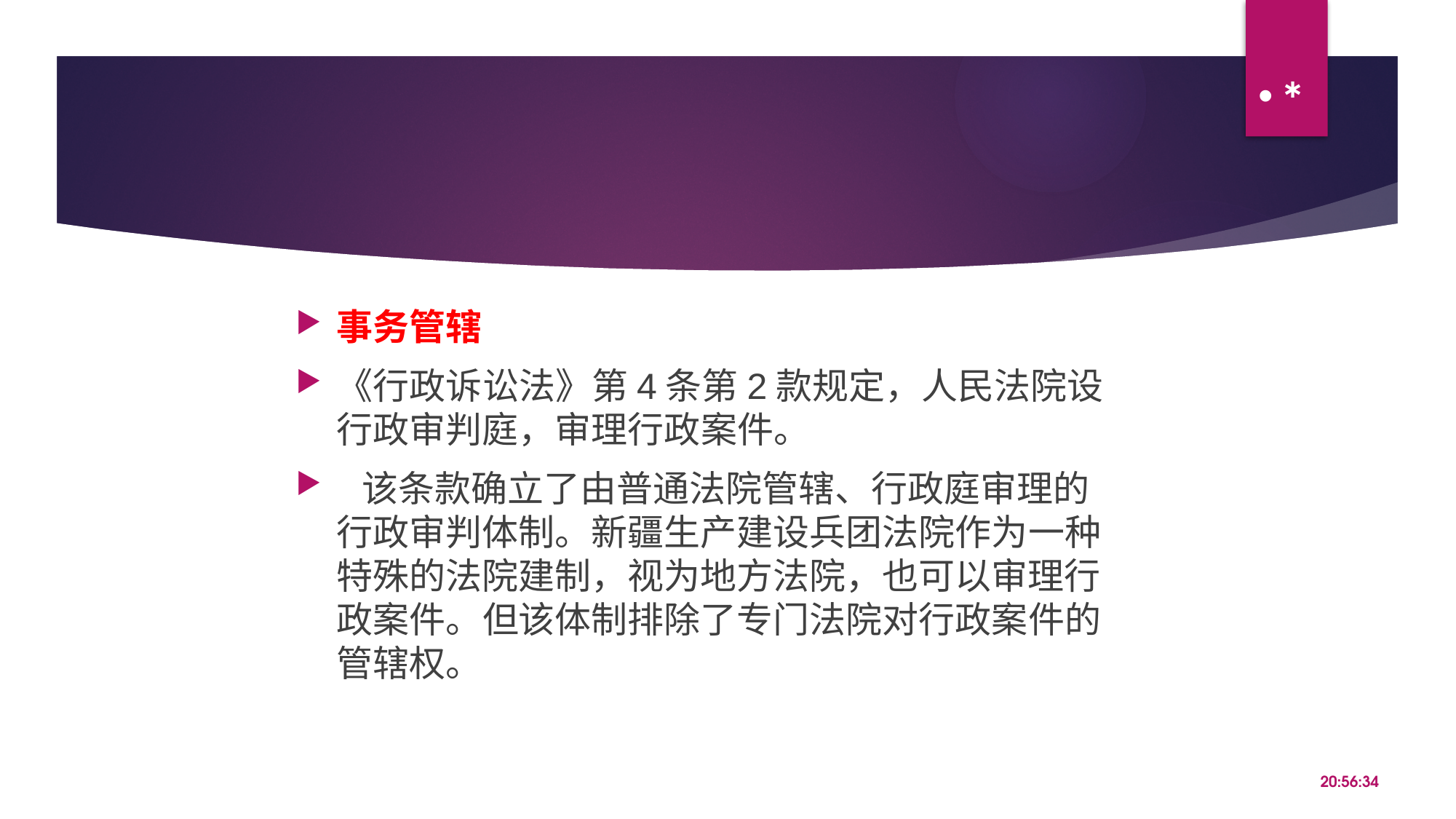

*
#
事务管辖
《行政诉讼法》第4条第2款规定，人民法院设行政审判庭，审理行政案件。
  该条款确立了由普通法院管辖、行政庭审理的行政审判体制。新疆生产建设兵团法院作为一种特殊的法院建制，视为地方法院，也可以审理行政案件。但该体制排除了专门法院对行政案件的管辖权。

20:56:34